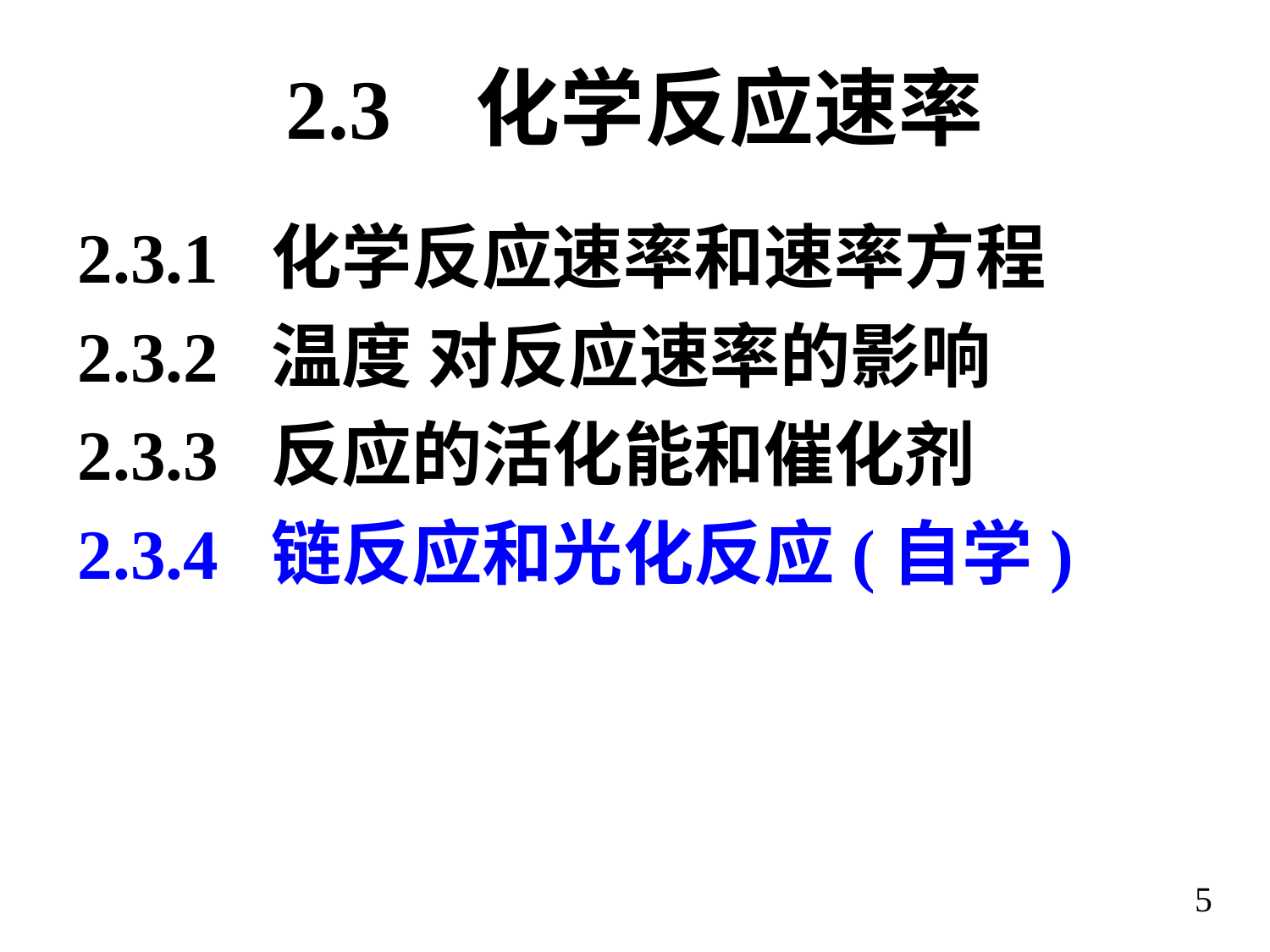

# 2.3   化学反应速率
2.3.1  化学反应速率和速率方程
2.3.2  温度 对反应速率的影响
2.3.3  反应的活化能和催化剂
2.3.4  链反应和光化反应(自学)